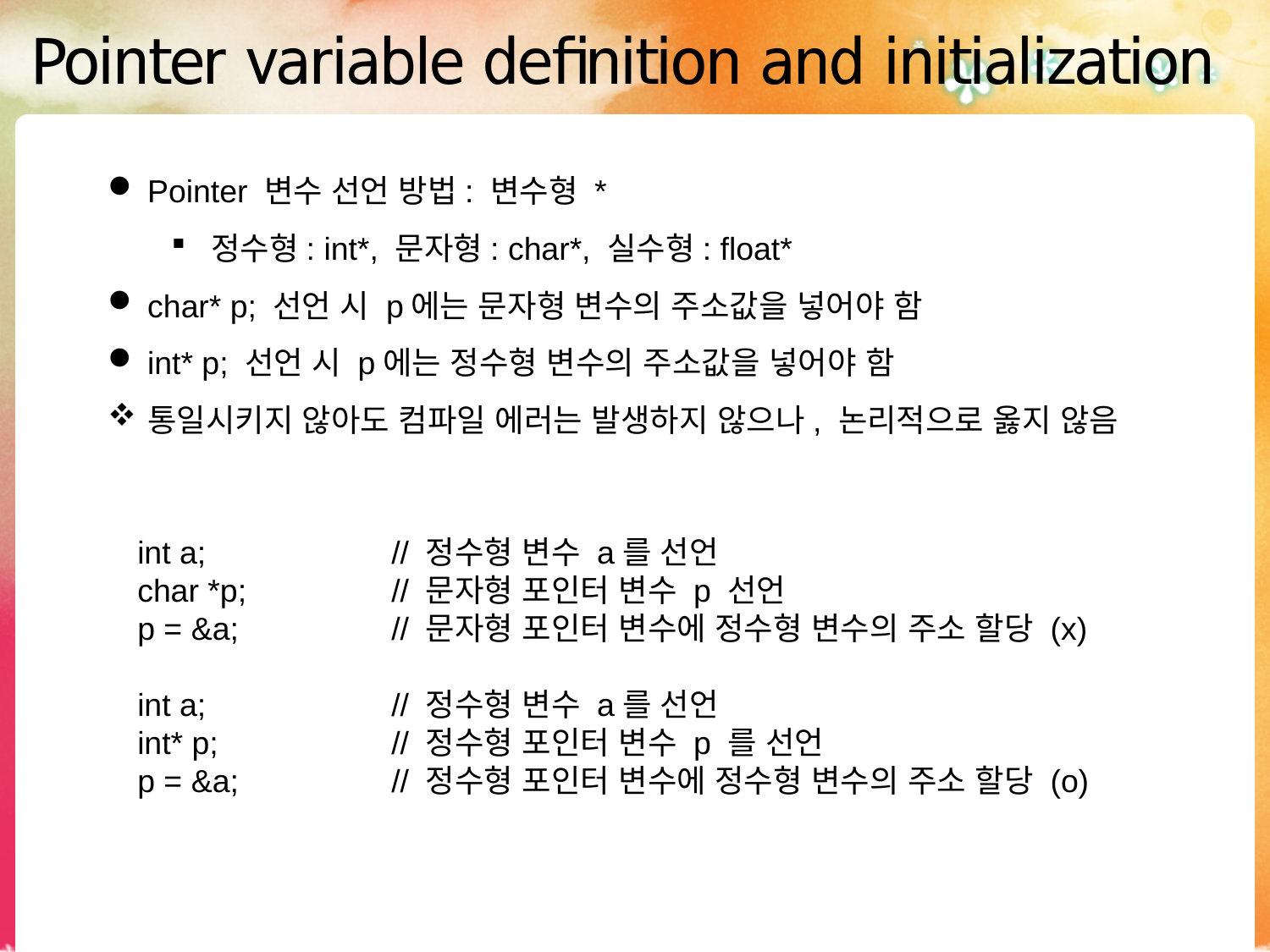

# Pointer variable definition and initialization
Pointer 변수 선언 방법: 변수형 *
정수형: int*, 문자형: char*, 실수형: float*
char* p; 선언 시 p에는 문자형 변수의 주소값을 넣어야 함
int* p; 선언 시 p에는 정수형 변수의 주소값을 넣어야 함
통일시키지 않아도 컴파일 에러는 발생하지 않으나, 논리적으로 옳지 않음
int a;		// 정수형 변수 a를 선언
char *p;		// 문자형 포인터 변수 p 선언
p = &a;		// 문자형 포인터 변수에 정수형 변수의 주소 할당 (x)

int a;		// 정수형 변수 a를 선언
int* p;		// 정수형 포인터 변수 p 를 선언
p = &a;		// 정수형 포인터 변수에 정수형 변수의 주소 할당 (o)